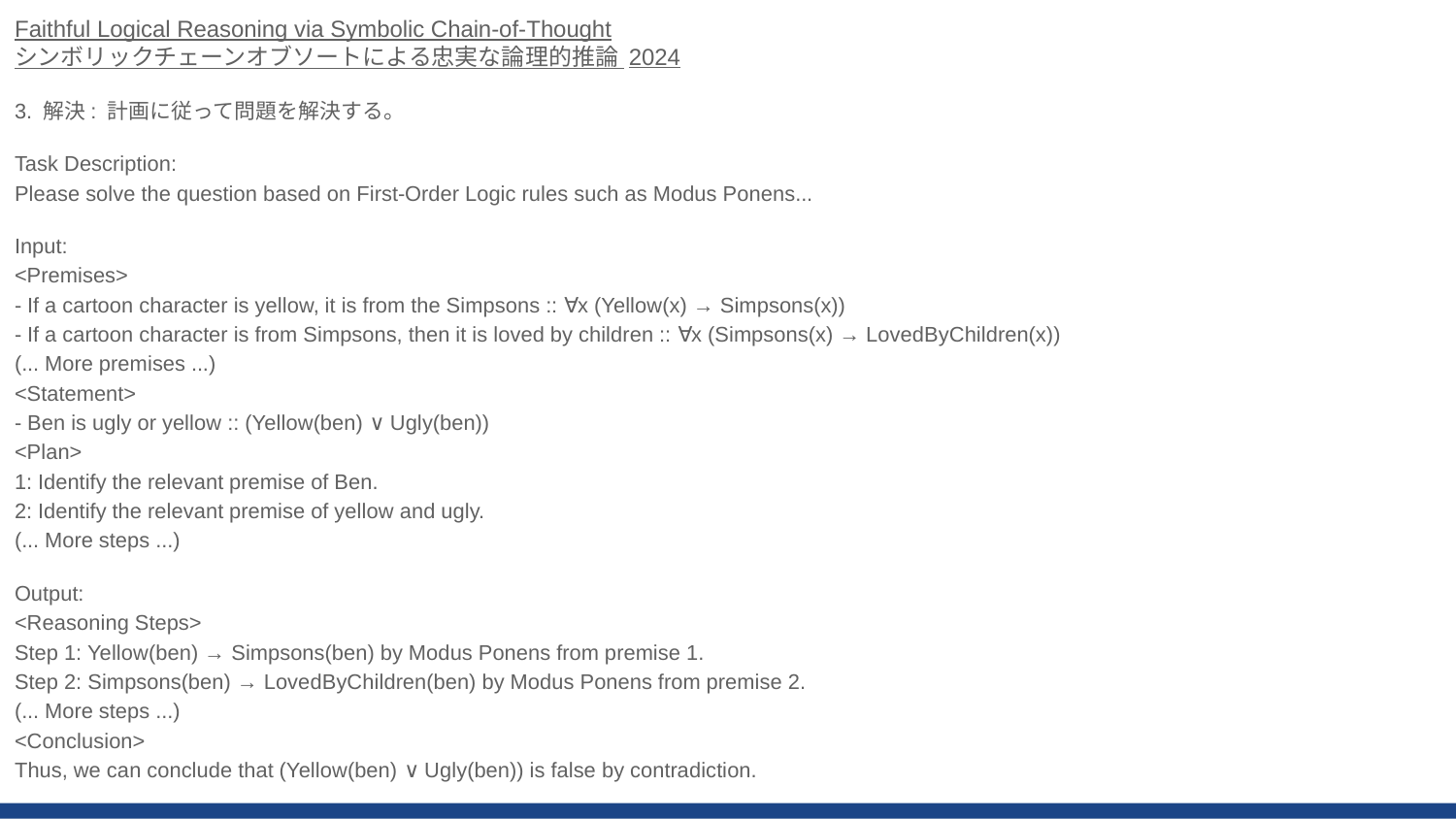

Faithful Logical Reasoning via Symbolic Chain-of-Thought
シンボリックチェーンオブソートによる忠実な論理的推論 2024
3. 解決: 計画に従って問題を解決する。
Task Description:
Please solve the question based on First-Order Logic rules such as Modus Ponens...
Input:
<Premises>
- If a cartoon character is yellow, it is from the Simpsons :: ∀x (Yellow(x) → Simpsons(x))
- If a cartoon character is from Simpsons, then it is loved by children :: ∀x (Simpsons(x) → LovedByChildren(x))
(... More premises ...)
<Statement>
- Ben is ugly or yellow :: (Yellow(ben) ∨ Ugly(ben))
<Plan>
1: Identify the relevant premise of Ben.
2: Identify the relevant premise of yellow and ugly.
(... More steps ...)
Output:
<Reasoning Steps>
Step 1: Yellow(ben) → Simpsons(ben) by Modus Ponens from premise 1.
Step 2: Simpsons(ben) → LovedByChildren(ben) by Modus Ponens from premise 2.
(... More steps ...)
<Conclusion>
Thus, we can conclude that (Yellow(ben) ∨ Ugly(ben)) is false by contradiction.